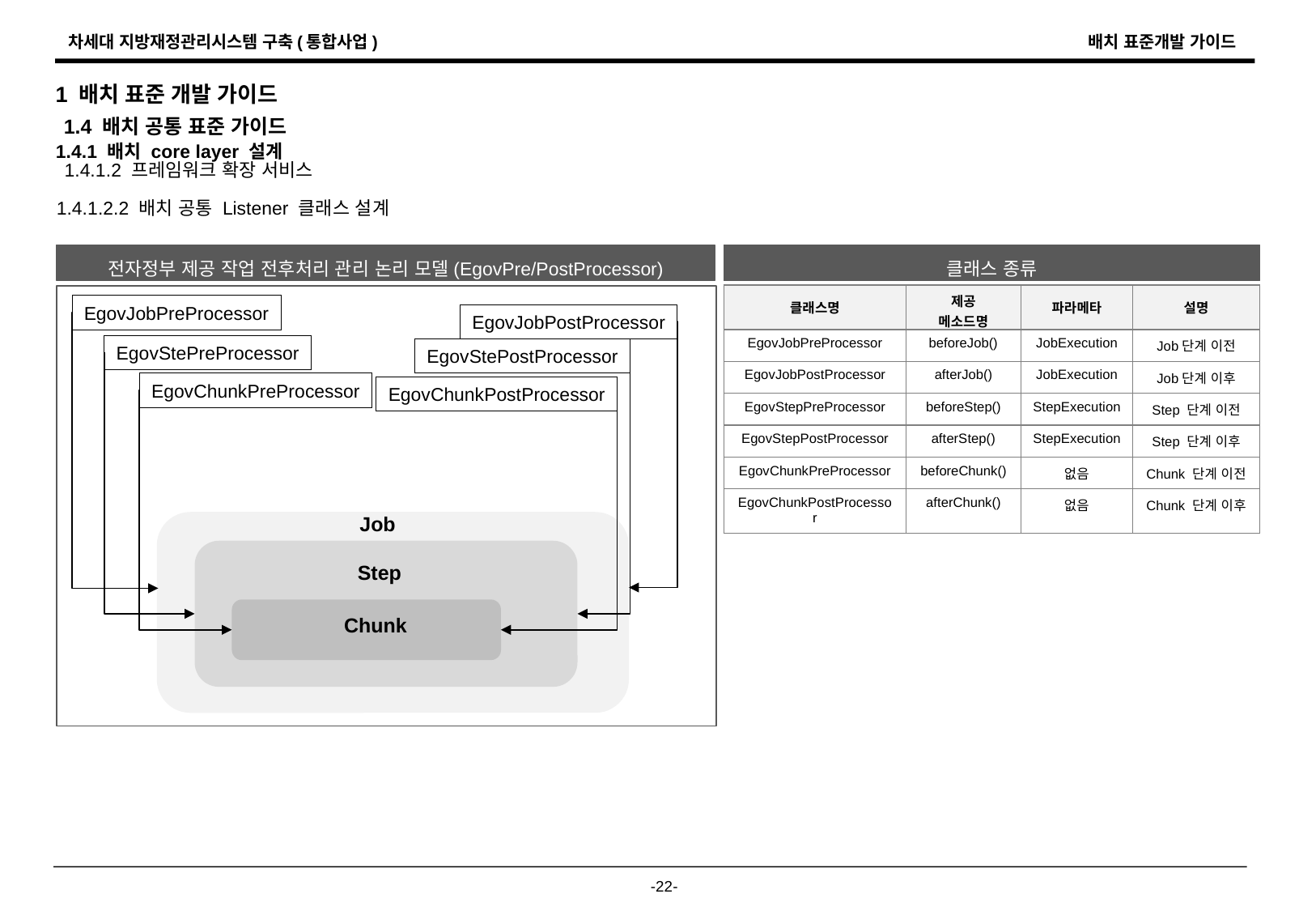

1 배치 표준 개발 가이드
1.4 배치 공통 표준 가이드
1.4.1 배치 core layer 설계
1.4.1.2 프레임워크 확장 서비스
1.4.1.2.2 배치 공통 Listener 클래스 설계
클래스 종류
전자정부 제공 작업 전후처리 관리 논리 모델(EgovPre/PostProcessor)
| 클래스명 | 제공 메소드명 | 파라메타 | 설명 |
| --- | --- | --- | --- |
| EgovJobPreProcessor | beforeJob() | JobExecution | Job단계 이전 |
| EgovJobPostProcessor | afterJob() | JobExecution | Job단계 이후 |
| EgovStepPreProcessor | beforeStep() | StepExecution | Step 단계 이전 |
| EgovStepPostProcessor | afterStep() | StepExecution | Step 단계 이후 |
| EgovChunkPreProcessor | beforeChunk() | 없음 | Chunk 단계 이전 |
| EgovChunkPostProcessor | afterChunk() | 없음 | Chunk 단계 이후 |

EgovJobPreProcessor
EgovJobPostProcessor
EgovStePreProcessor
EgovStePostProcessor
EgovChunkPreProcessor
EgovChunkPostProcessor
Job

Step

Chunk